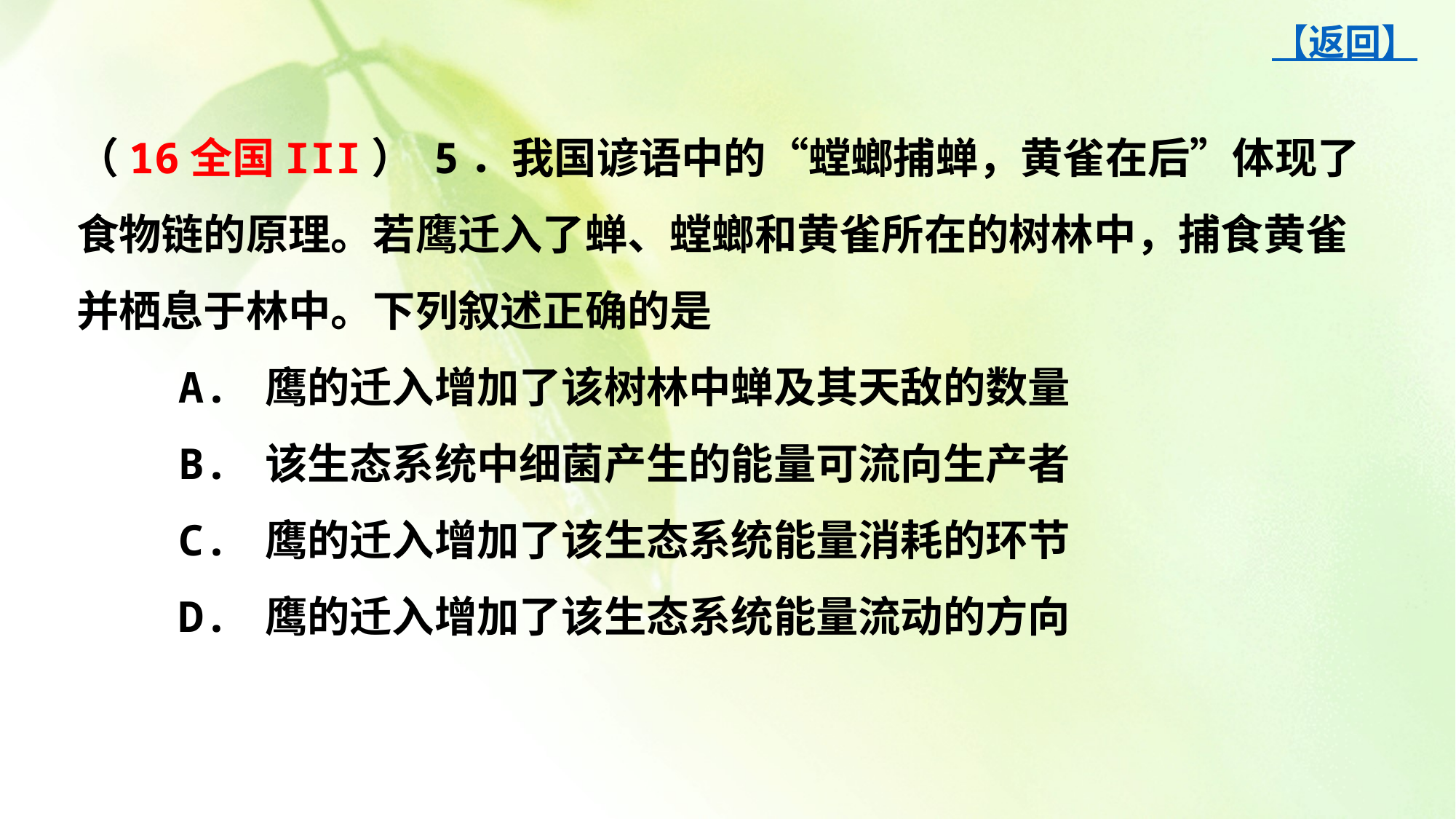

【返回】
（16全国III） 5．我国谚语中的“螳螂捕蝉，黄雀在后”体现了食物链的原理。若鹰迁入了蝉、螳螂和黄雀所在的树林中，捕食黄雀并栖息于林中。下列叙述正确的是
    A. 鹰的迁入增加了该树林中蝉及其天敌的数量
    B. 该生态系统中细菌产生的能量可流向生产者
    C. 鹰的迁入增加了该生态系统能量消耗的环节
    D. 鹰的迁入增加了该生态系统能量流动的方向